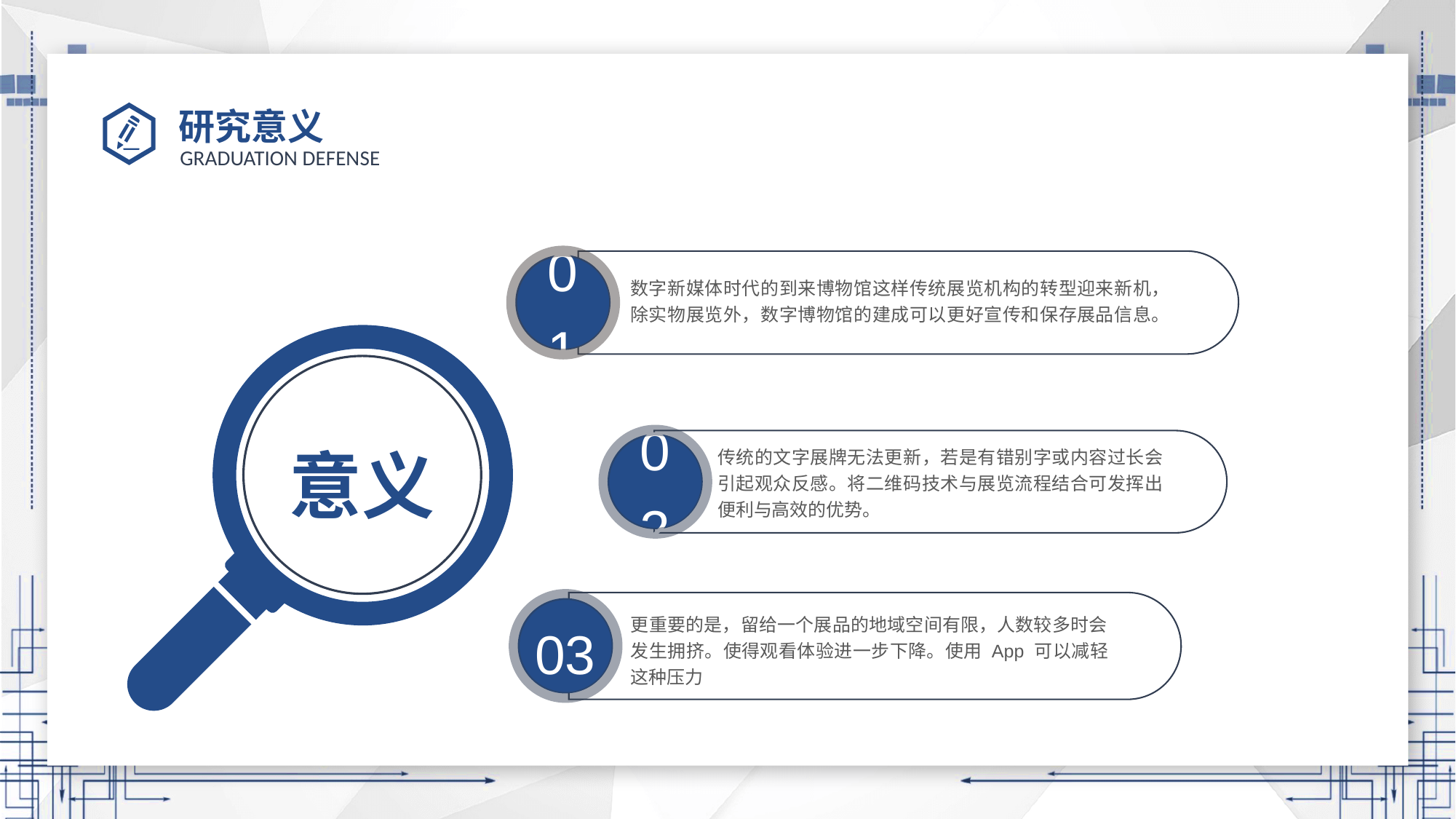

# 研究意义

01
数字新媒体时代的到来博物馆这样传统展览机构的转型迎来新机，除实物展览外，数字博物馆的建成可以更好宣传和保存展品信息。

意义

02
传统的文字展牌无法更新，若是有错别字或内容过长会引起观众反感。将二维码技术与展览流程结合可发挥出便利与高效的优势。

03
更重要的是，留给一个展品的地域空间有限，人数较多时会发生拥挤。使得观看体验进一步下降。使用 App 可以减轻这种压力